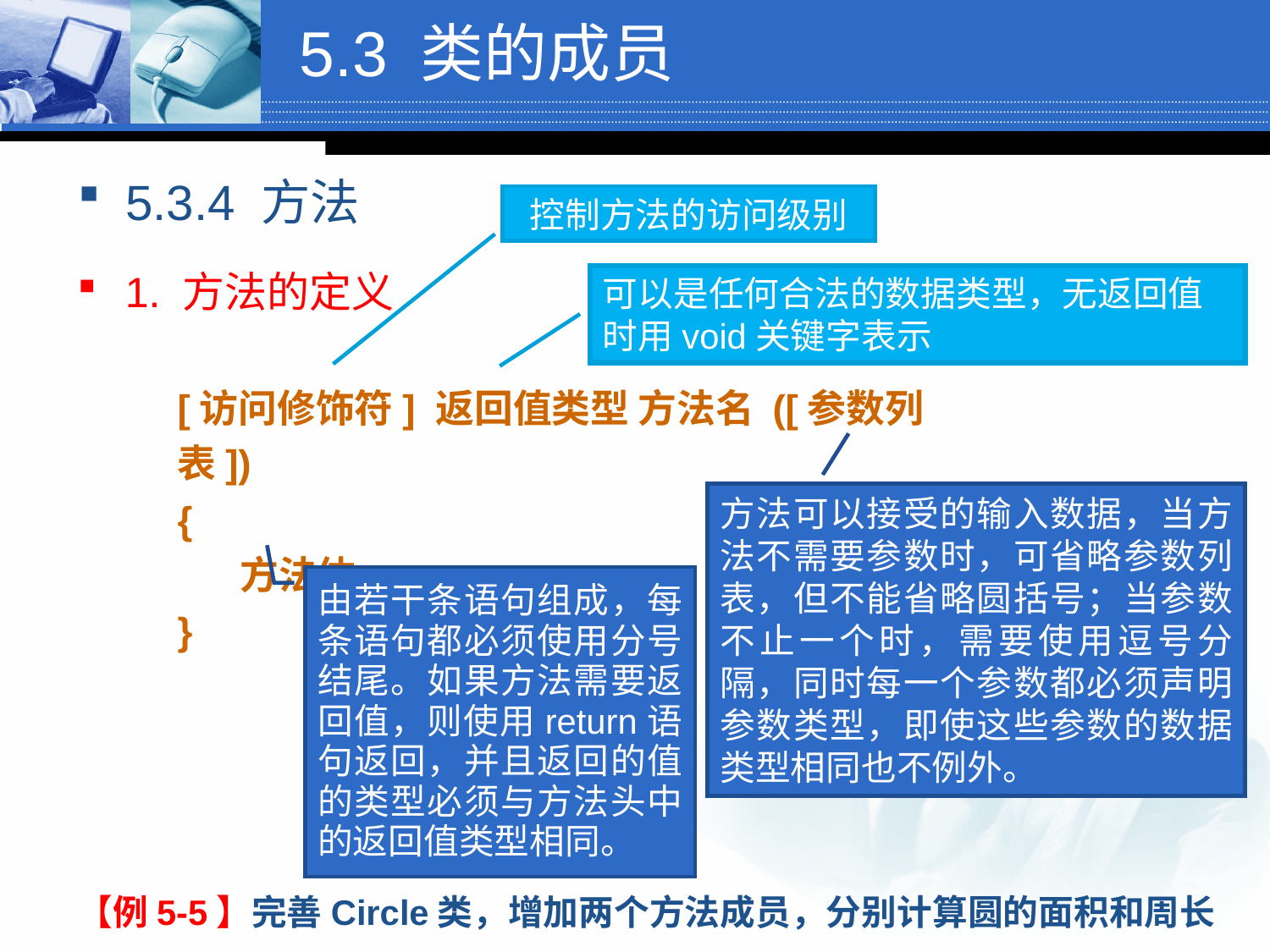

# 5.3 类的成员
5.3.4 方法
控制方法的访问级别
1. 方法的定义
可以是任何合法的数据类型，无返回值时用void关键字表示
[访问修饰符] 返回值类型 方法名 ([参数列表])
{
      方法体
}
方法可以接受的输入数据，当方法不需要参数时，可省略参数列表，但不能省略圆括号；当参数不止一个时，需要使用逗号分隔，同时每一个参数都必须声明参数类型，即使这些参数的数据类型相同也不例外。
由若干条语句组成，每条语句都必须使用分号结尾。如果方法需要返回值，则使用return语句返回，并且返回的值的类型必须与方法头中的返回值类型相同。
【例5-5】完善Circle类，增加两个方法成员，分别计算圆的面积和周长